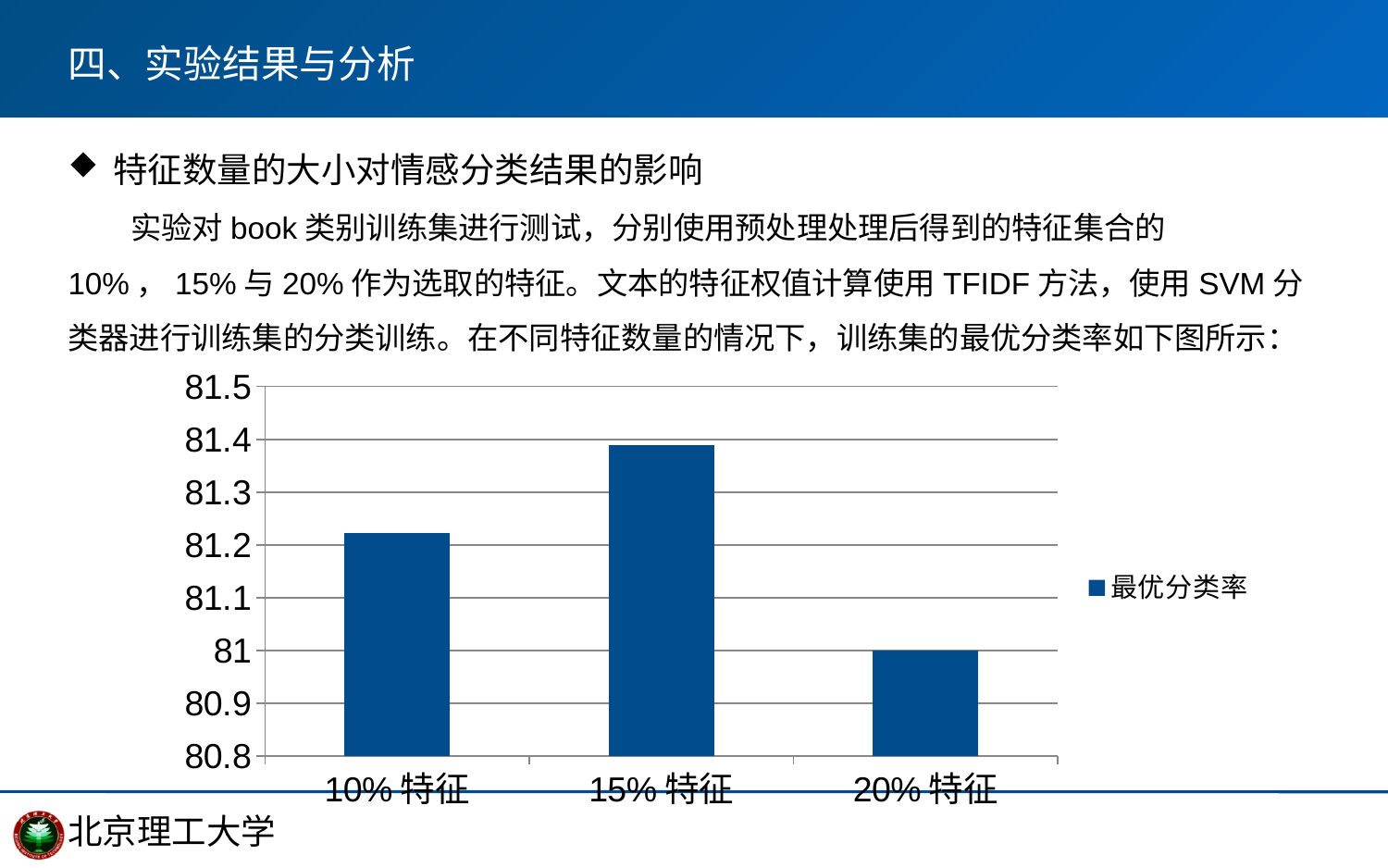

四、实验结果与分析
 特征数量的大小对情感分类结果的影响
        实验对book类别训练集进行测试，分别使用预处理处理后得到的特征集合的10%，15%与20%作为选取的特征。文本的特征权值计算使用TFIDF方法，使用SVM分类器进行训练集的分类训练。在不同特征数量的情况下，训练集的最优分类率如下图所示：

### Chart

| Category | 最优分类率 |
|---|---|
| 10%特征 | 81.2222 |
| 15%特征 | 81.3889 |
| 20%特征 | 81.0 |